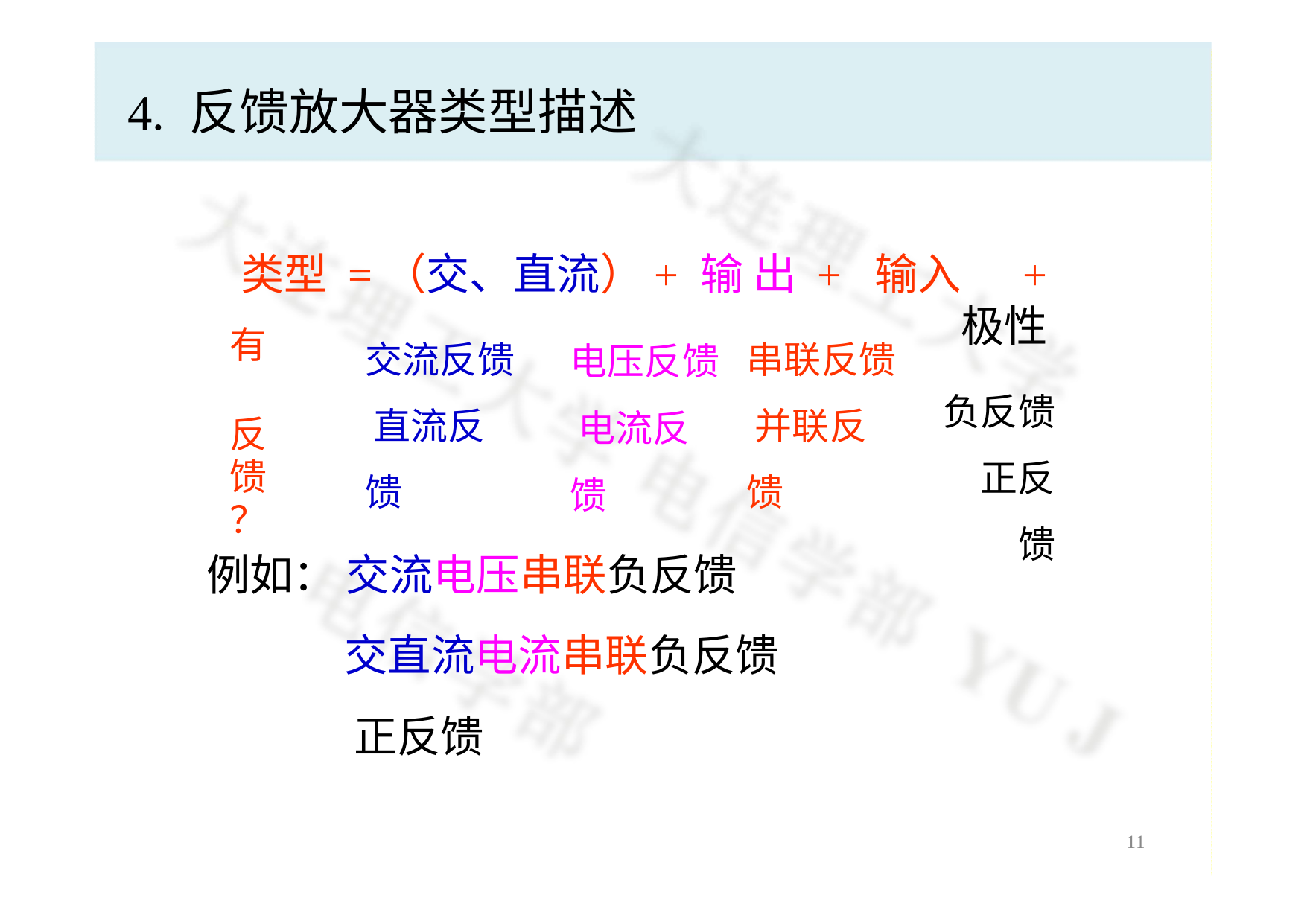

# 4. 反馈放大器类型描述
类型 =（交、直流）+ 输 出 + 输入	+ 极性
负反馈  正反馈
交流反馈  直流反馈
串联反馈  并联反馈
电压反馈  电流反馈
有  反
馈？
例如： 交流电压串联负反馈  交直流电流串联负反馈  正反馈
11